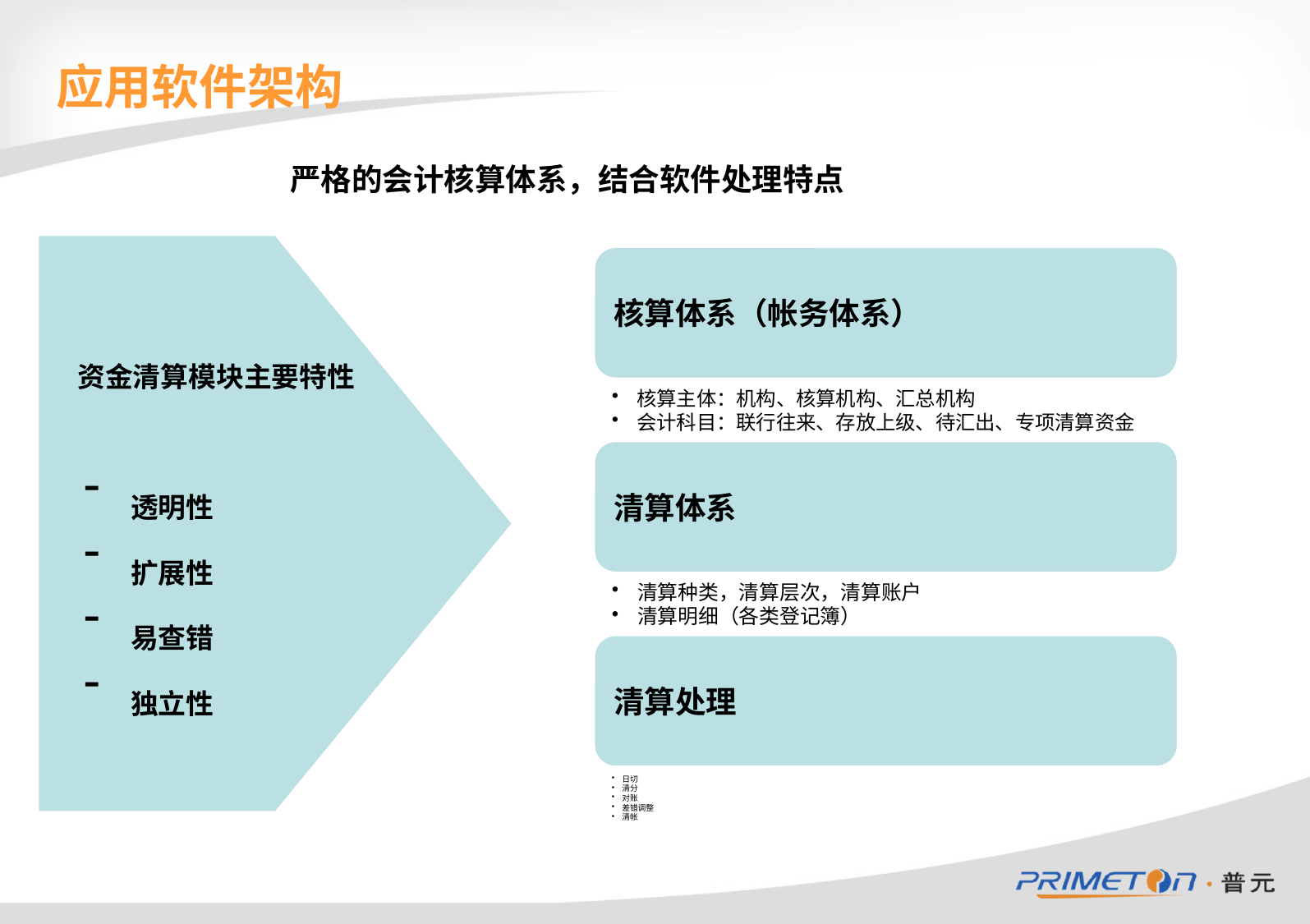

# 应用软件架构
严格的会计核算体系，结合软件处理特点
资金清算模块主要特性

 透明性
 扩展性
 易查错
 独立性
核算体系（帐务体系）
核算主体：机构、核算机构、汇总机构
清算体系
清算种类，清算层次，清算账户
会计科目：联行往来、存放上级、待汇出、专项清算资金
清算明细（各类登记簿）
清算处理
日切
清分
对账
差错调整
清帐